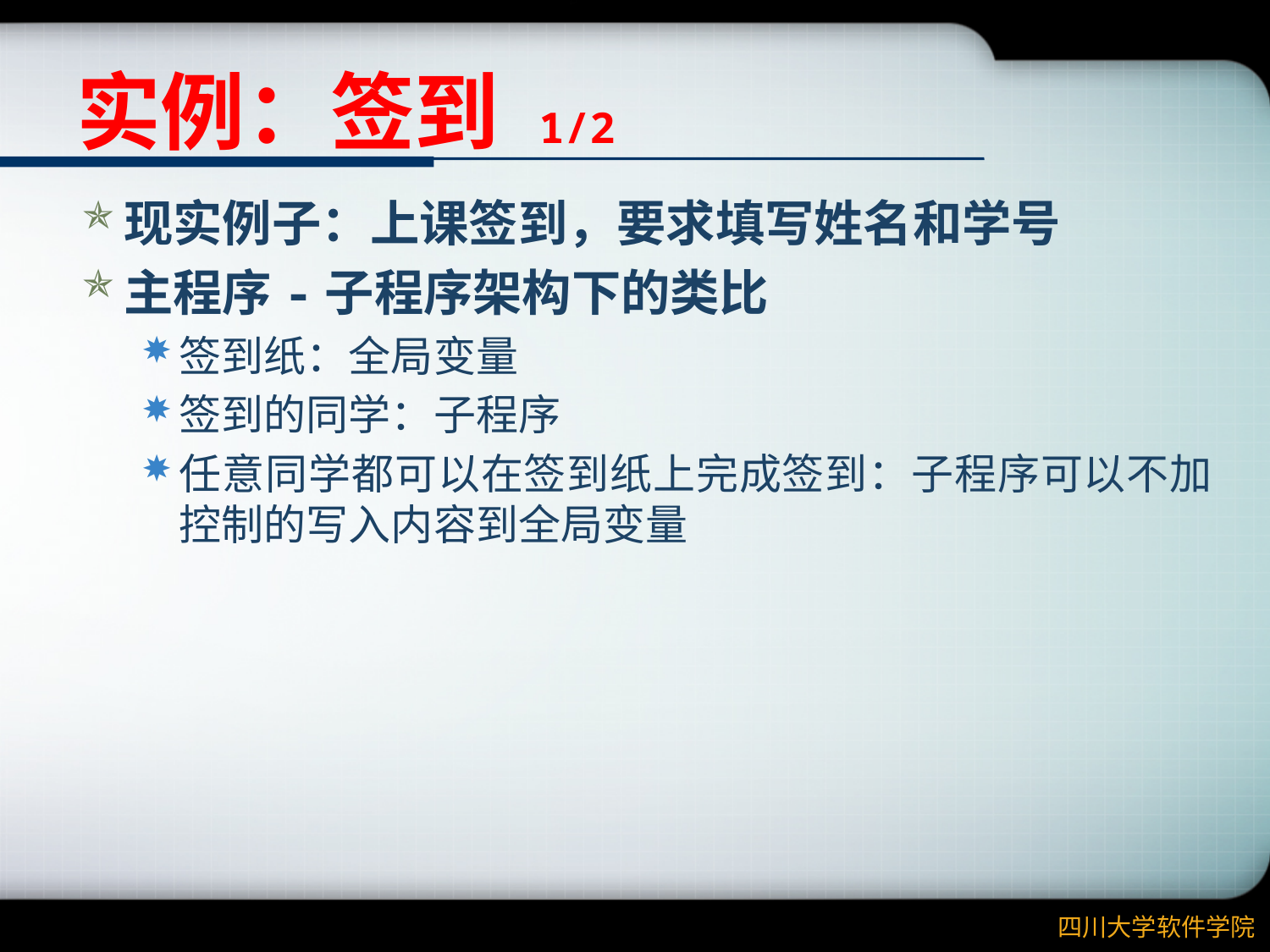

# 实例：签到 1/2
现实例子：上课签到，要求填写姓名和学号
主程序-子程序架构下的类比
签到纸：全局变量
签到的同学：子程序
任意同学都可以在签到纸上完成签到：子程序可以不加控制的写入内容到全局变量